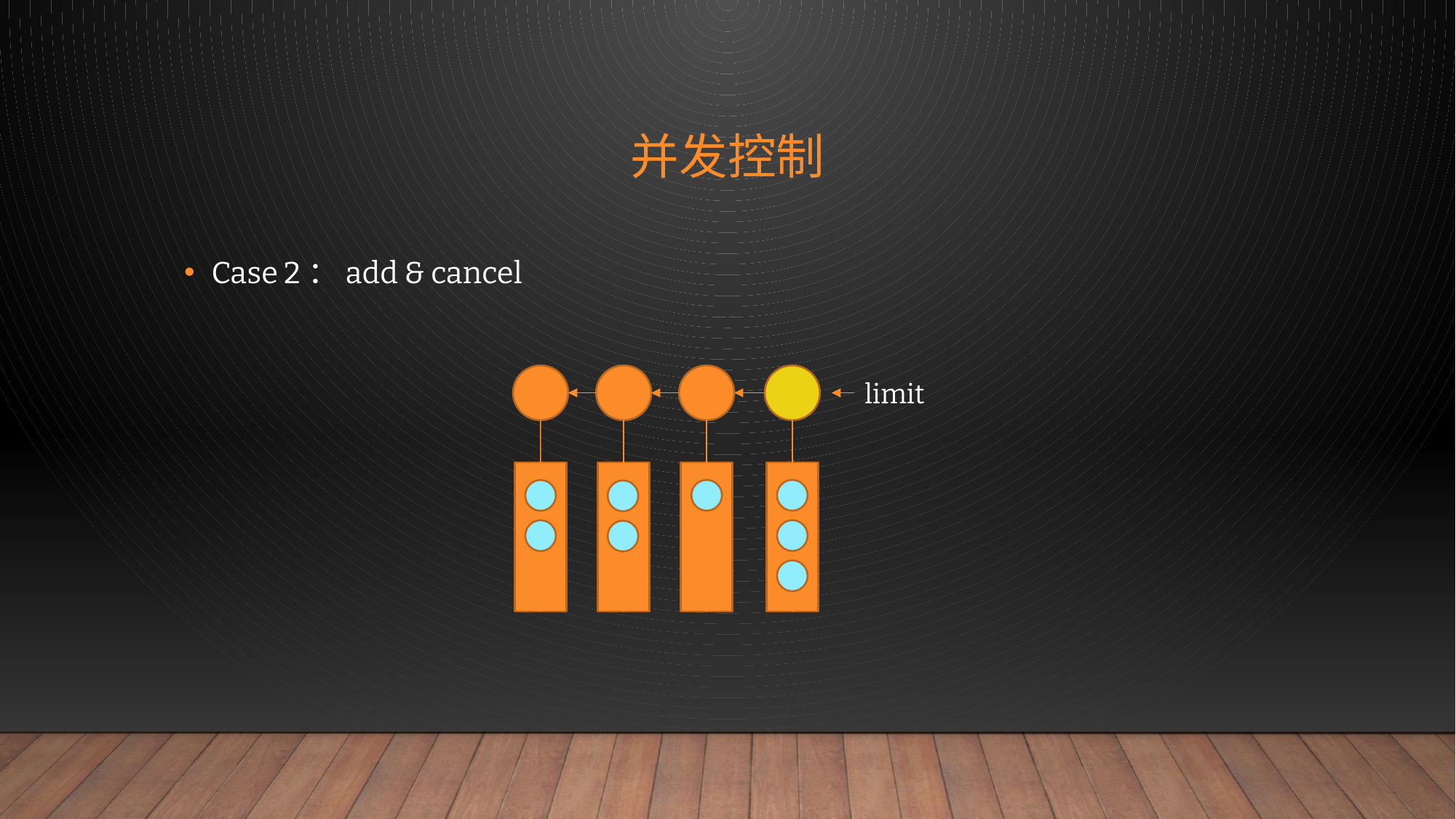

# 并发控制
Case 2：add & cancel
limit